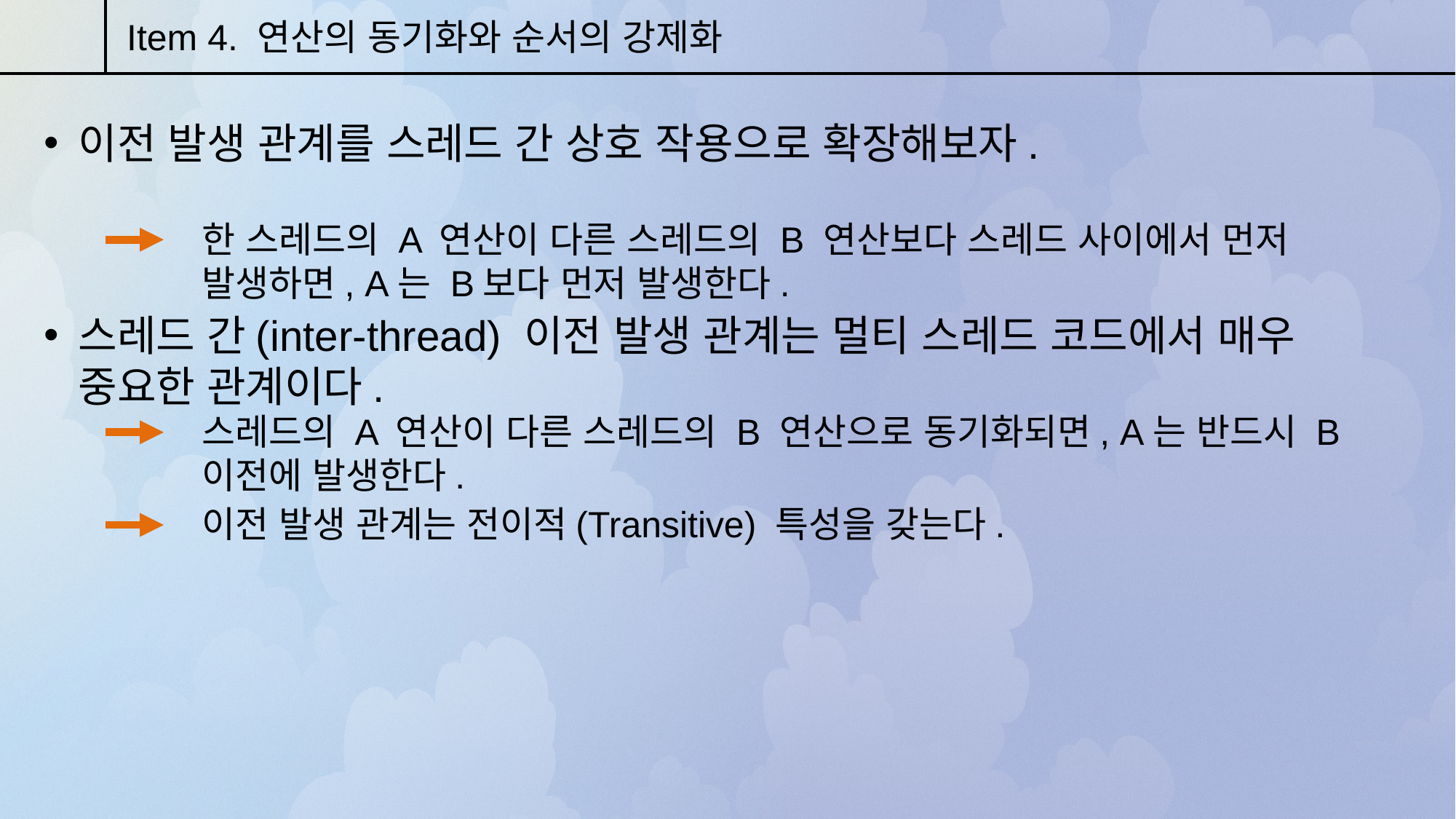

Item 4. 연산의 동기화와 순서의 강제화
이전 발생 관계를 스레드 간 상호 작용으로 확장해보자.
한 스레드의 A 연산이 다른 스레드의 B 연산보다 스레드 사이에서 먼저 발생하면, A는 B보다 먼저 발생한다.
스레드 간(inter-thread) 이전 발생 관계는 멀티 스레드 코드에서 매우 중요한 관계이다.
스레드의 A 연산이 다른 스레드의 B 연산으로 동기화되면, A는 반드시 B 이전에 발생한다.
이전 발생 관계는 전이적(Transitive) 특성을 갖는다.